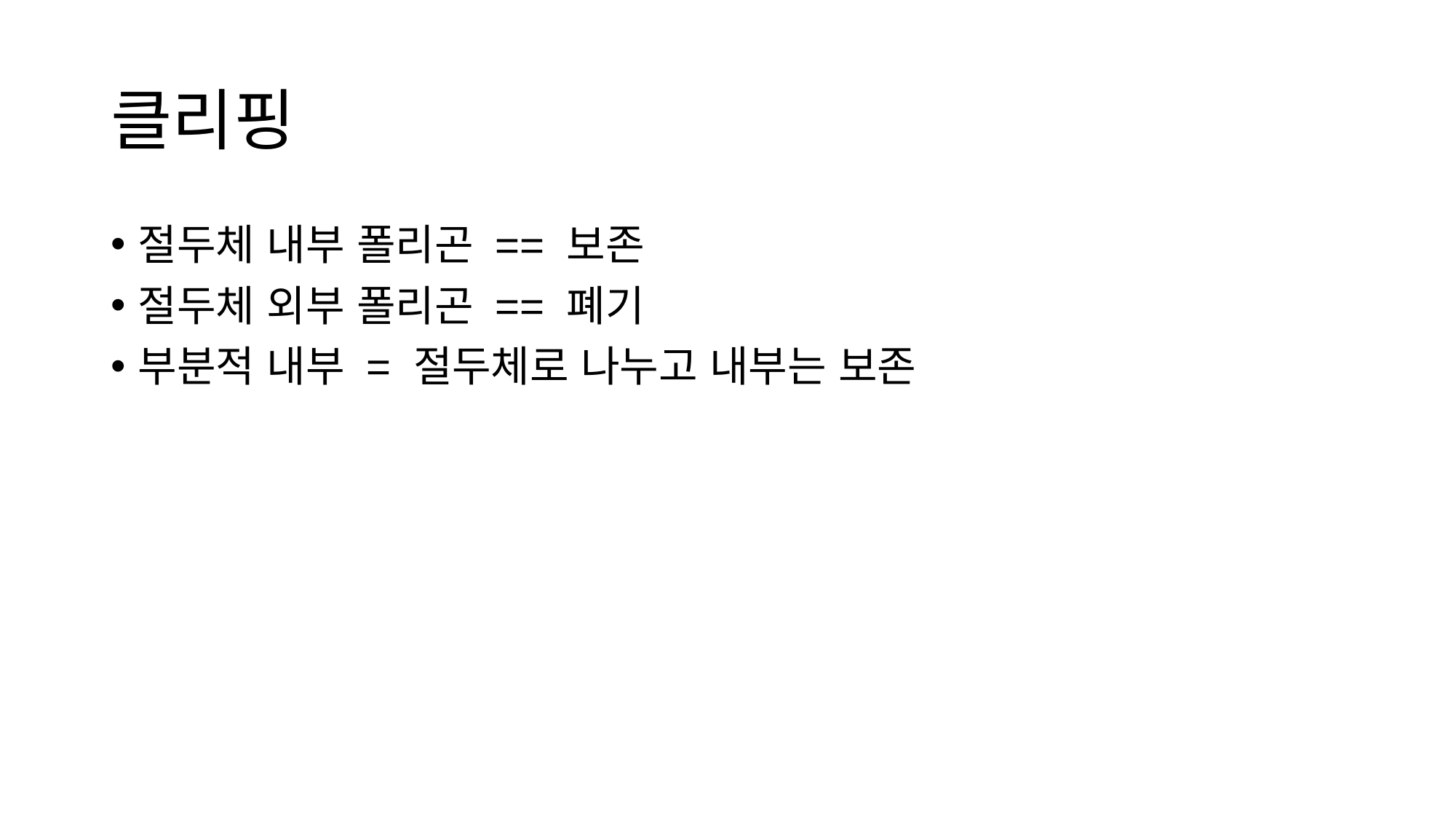

# 클리핑
절두체 내부 폴리곤 == 보존
절두체 외부 폴리곤 == 폐기
부분적 내부 = 절두체로 나누고 내부는 보존